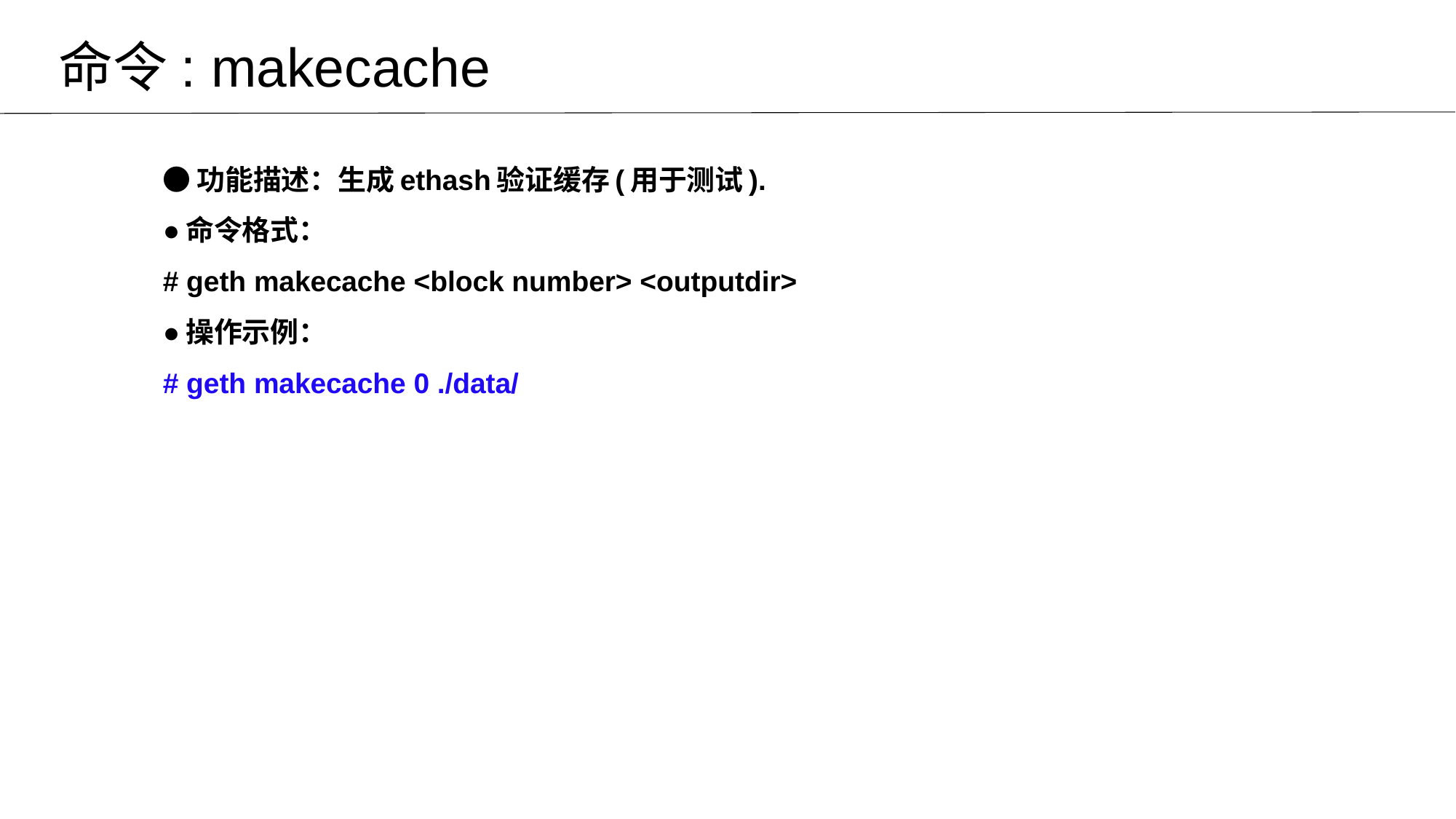

命令: makecache
# ●功能描述：生成ethash验证缓存(用于测试). ●命令格式： # geth makecache <block number> <outputdir> ●操作示例： # geth makecache 0 ./data/